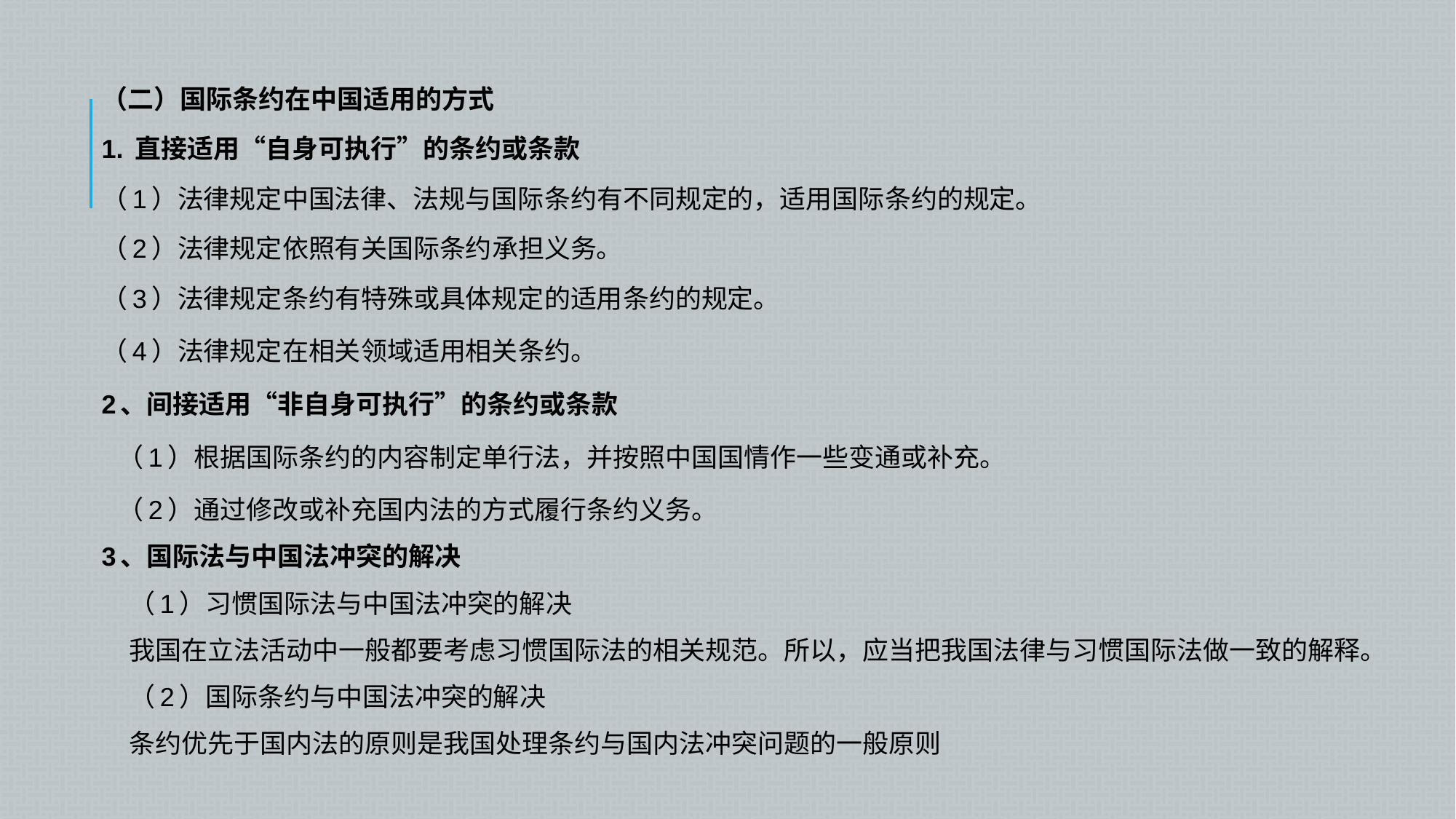

（二）国际条约在中国适用的方式
1. 直接适用“自身可执行”的条约或条款
（1）法律规定中国法律、法规与国际条约有不同规定的，适用国际条约的规定。
（2）法律规定依照有关国际条约承担义务。
（3）法律规定条约有特殊或具体规定的适用条约的规定。
（4）法律规定在相关领域适用相关条约。
2、间接适用“非自身可执行”的条约或条款
  （1）根据国际条约的内容制定单行法，并按照中国国情作一些变通或补充。
  （2）通过修改或补充国内法的方式履行条约义务。
3、国际法与中国法冲突的解决
    （1）习惯国际法与中国法冲突的解决
    我国在立法活动中一般都要考虑习惯国际法的相关规范。所以，应当把我国法律与习惯国际法做一致的解释。
    （2）国际条约与中国法冲突的解决
    条约优先于国内法的原则是我国处理条约与国内法冲突问题的一般原则